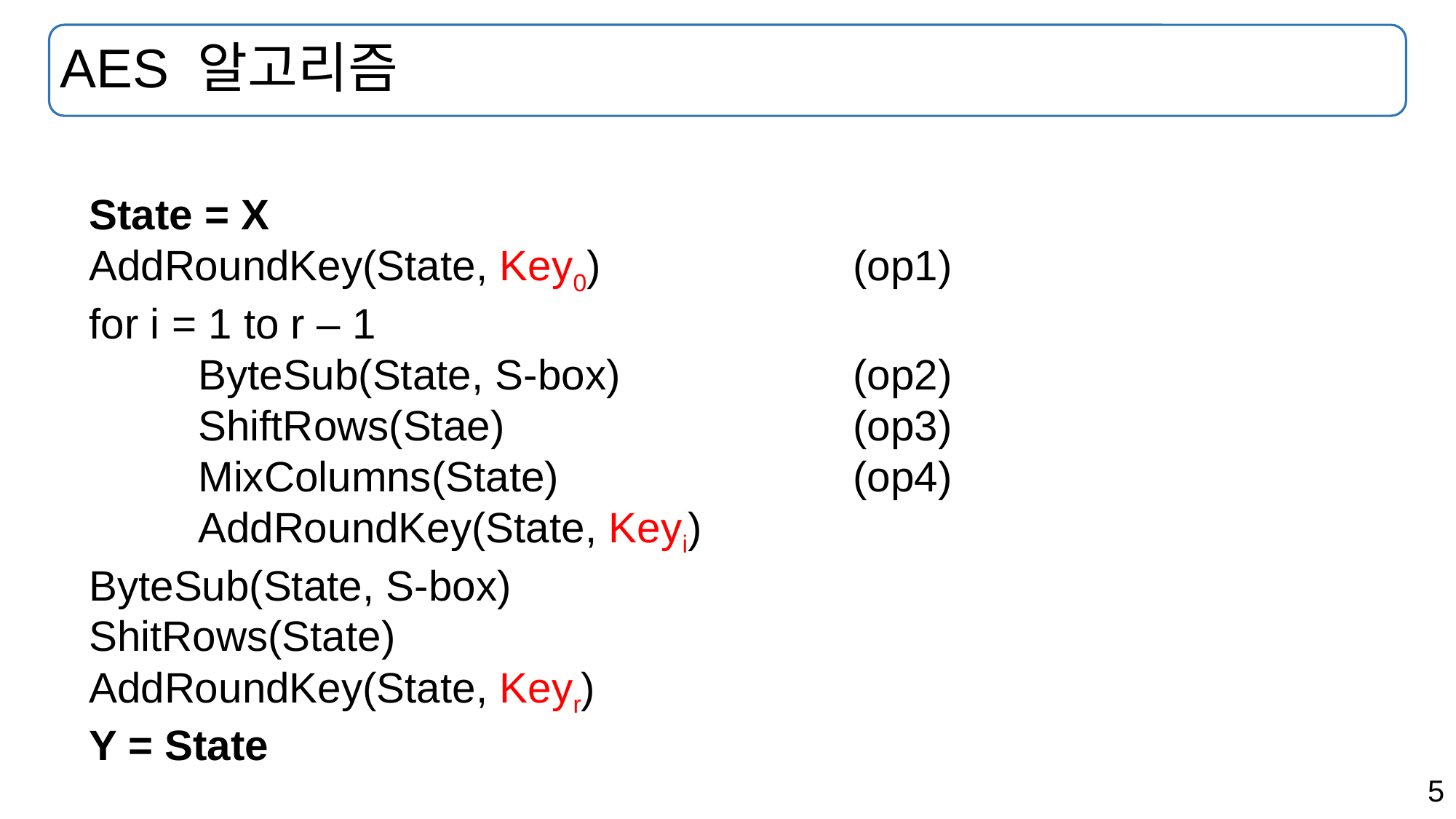

# AES 알고리즘

State = X
AddRoundKey(State, Key0)			(op1)
for i = 1 to r – 1
	ByteSub(State, S-box)			(op2)
	ShiftRows(Stae)				(op3)
	MixColumns(State)			(op4)
	AddRoundKey(State, Keyi)
ByteSub(State, S-box)
ShitRows(State)
AddRoundKey(State, Keyr)
Y = State